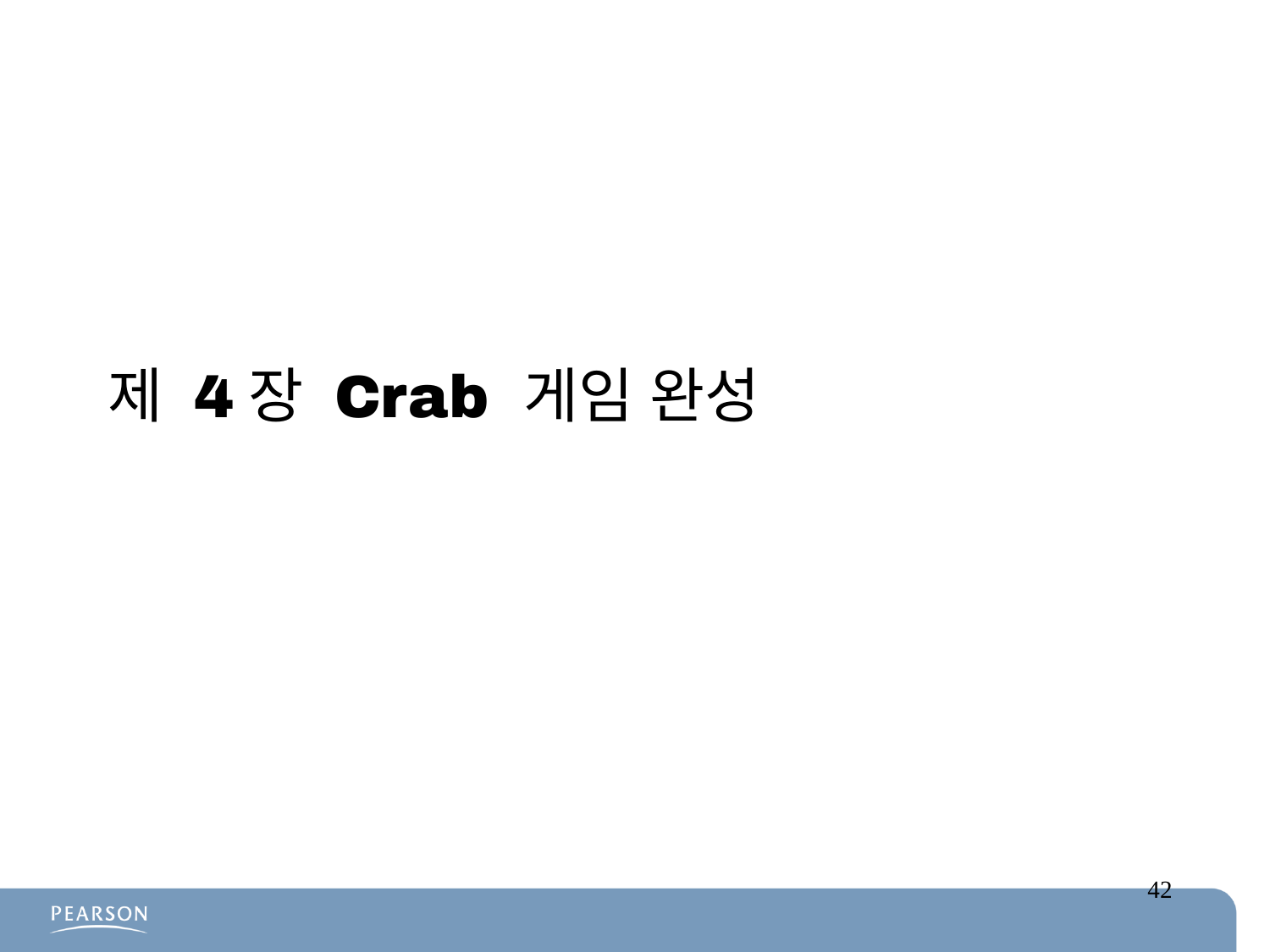

# 제 4장 Crab 게임 완성

42